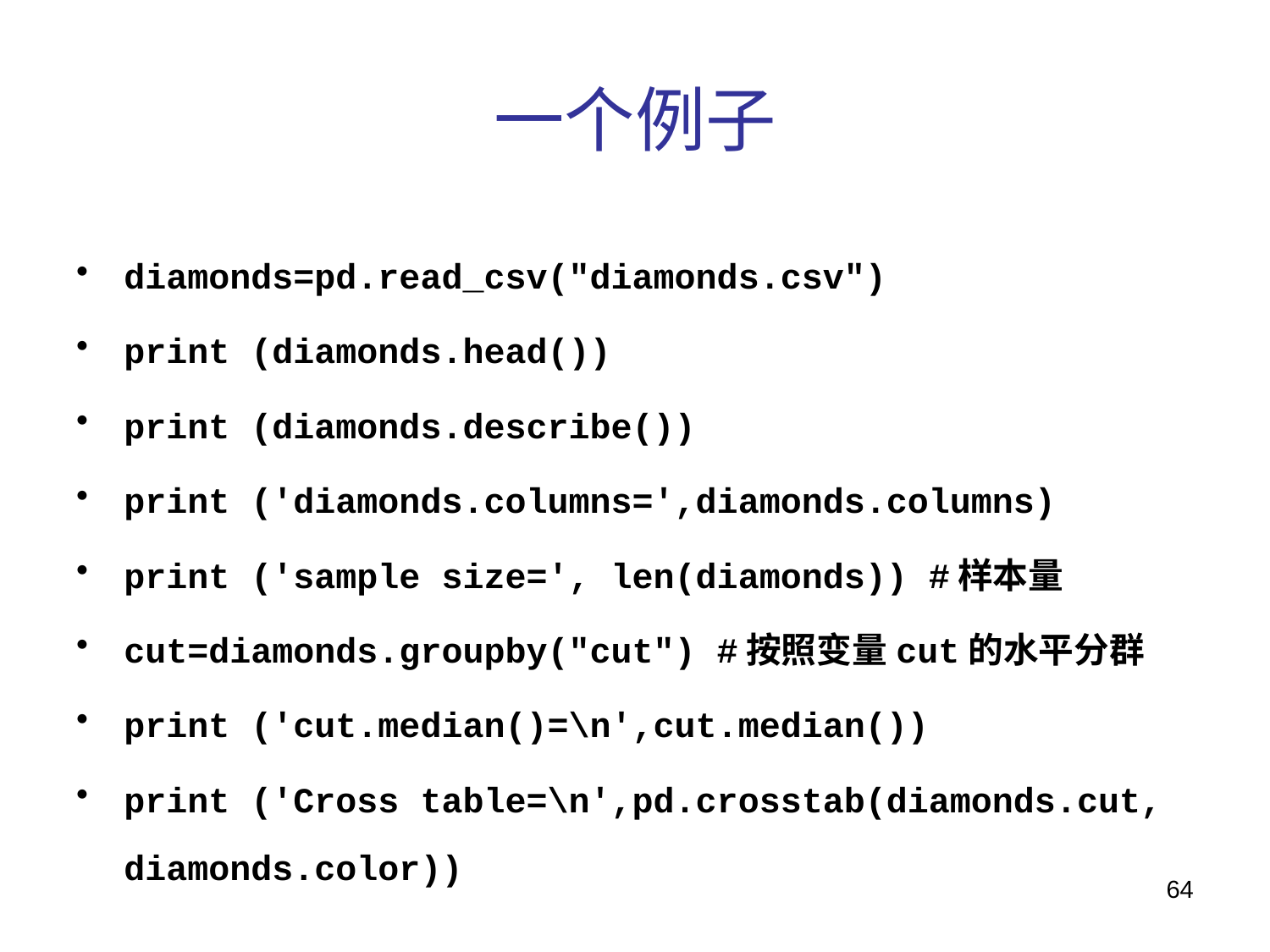

# 一个例子
diamonds=pd.read_csv("diamonds.csv")
print (diamonds.head())
print (diamonds.describe())
print ('diamonds.columns=',diamonds.columns)
print ('sample size=', len(diamonds)) #样本量
cut=diamonds.groupby("cut") #按照变量cut的水平分群
print ('cut.median()=\n',cut.median())
print ('Cross table=\n',pd.crosstab(diamonds.cut, diamonds.color))
64